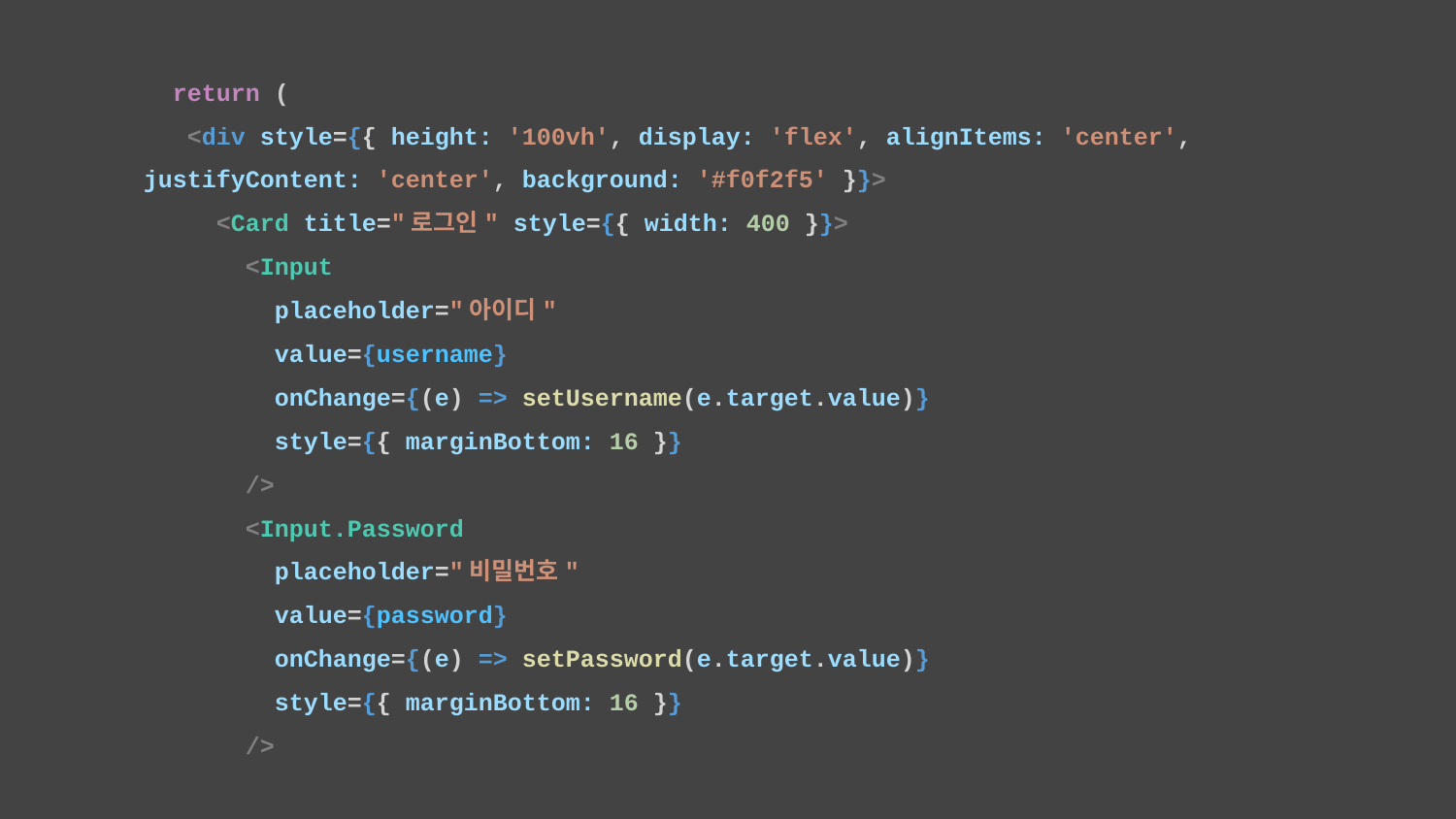

return (
   <div style={{ height: '100vh', display: 'flex', alignItems: 'center', justifyContent: 'center', background: '#f0f2f5' }}>
     <Card title="로그인" style={{ width: 400 }}>
       <Input
         placeholder="아이디"
         value={username}
         onChange={(e) => setUsername(e.target.value)}
         style={{ marginBottom: 16 }}
       />
       <Input.Password
         placeholder="비밀번호"
         value={password}
         onChange={(e) => setPassword(e.target.value)}
         style={{ marginBottom: 16 }}
       />